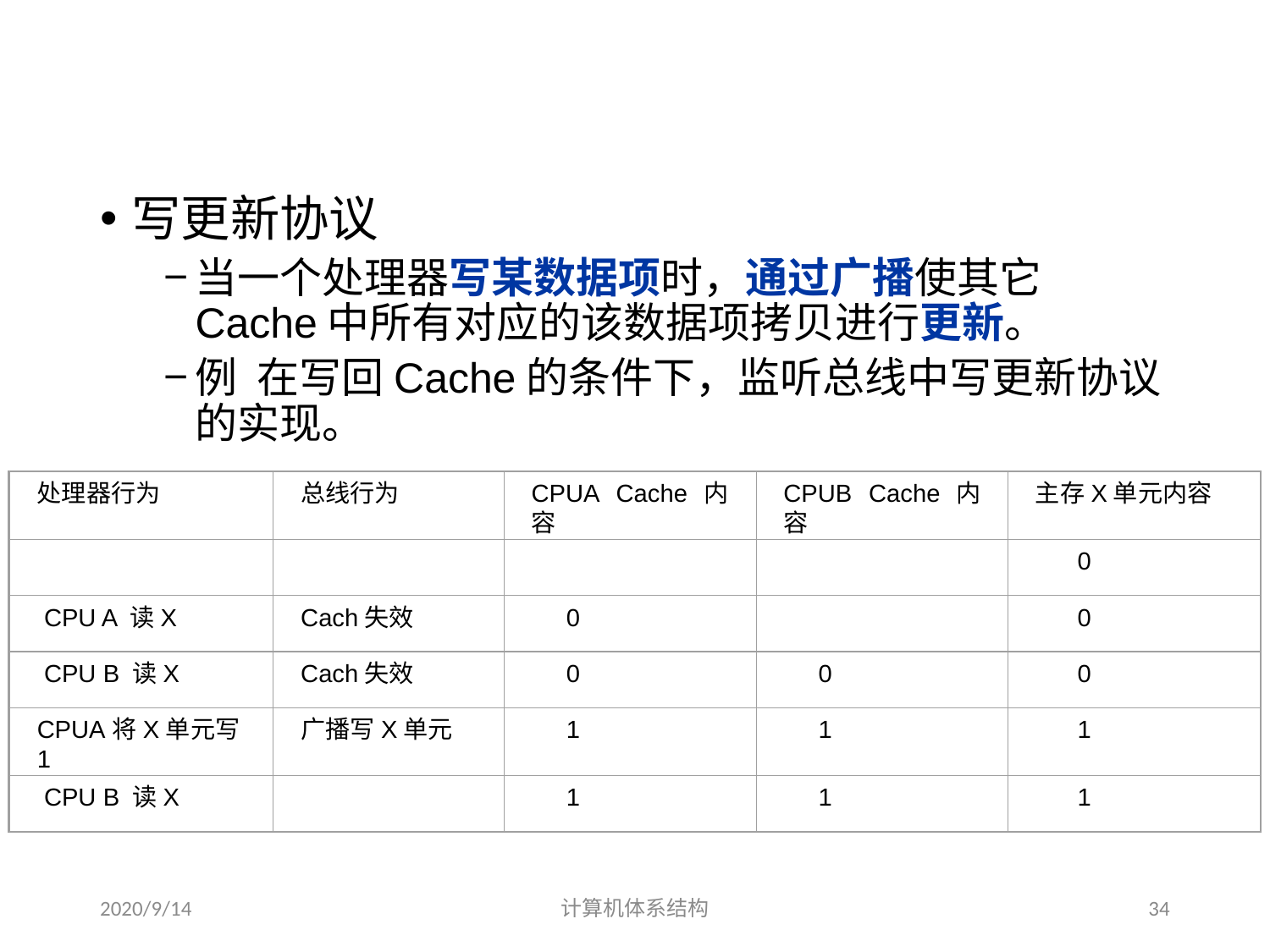

#
写更新协议
当一个处理器写某数据项时，通过广播使其它Cache中所有对应的该数据项拷贝进行更新。
例  在写回Cache的条件下，监听总线中写更新协议的实现。

处理器行为

总线行为

CPUA Cache内容

CPUB Cache内容

主存X单元内容

      0

 CPU A 读X

Cach失效

     0

      0

 CPU B 读X

Cach失效

     0

     0

      0

CPUA将X单元写1

广播写X单元

     1

     1

      1

 CPU B 读X

     1

     1

      1

2020/9/14
计算机体系结构
34